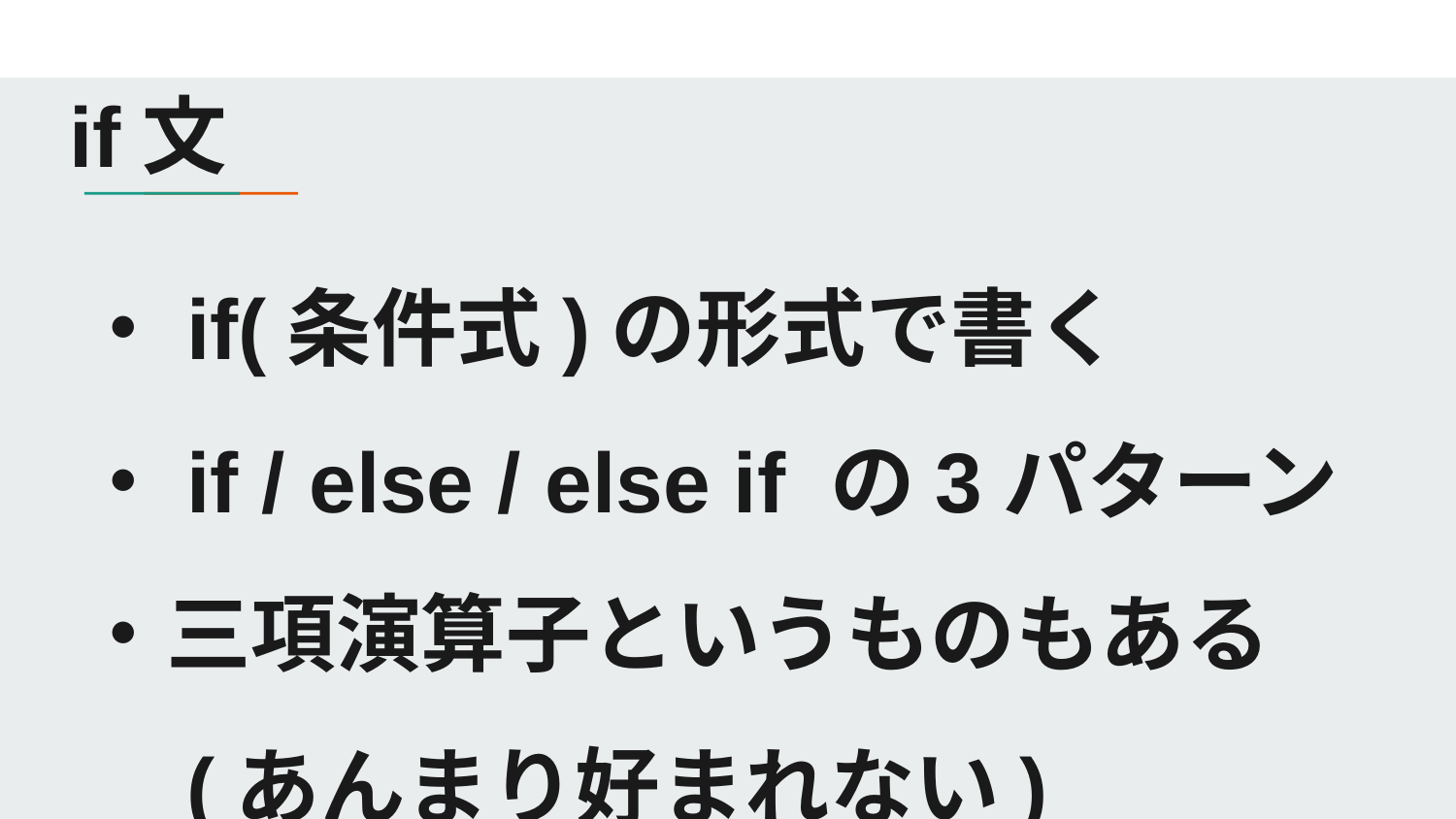

# if文
・if(条件式)の形式で書く
・if / else / else if の3パターン
・三項演算子というものもある
　(あんまり好まれない)